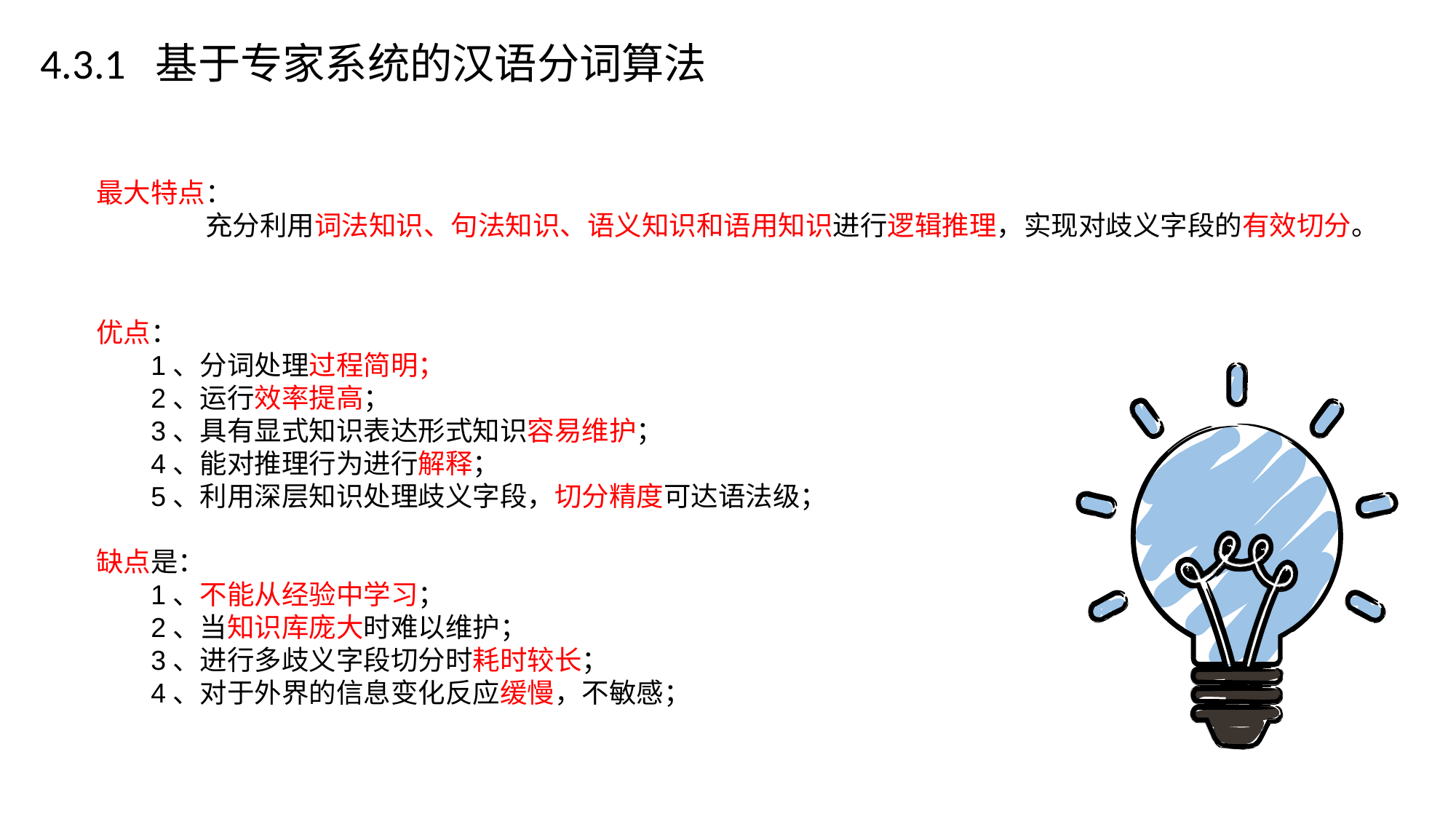

4.3.1  基于专家系统的汉语分词算法
最大特点：
	充分利用词法知识、句法知识、语义知识和语用知识进行逻辑推理，实现对歧义字段的有效切分。
优点：
1、分词处理过程简明；
2、运行效率提高；
3、具有显式知识表达形式知识容易维护；
4、能对推理行为进行解释；
5、利用深层知识处理歧义字段，切分精度可达语法级；

缺点是：
1、不能从经验中学习；
2、当知识库庞大时难以维护；
3、进行多歧义字段切分时耗时较长；
4、对于外界的信息变化反应缓慢，不敏感；